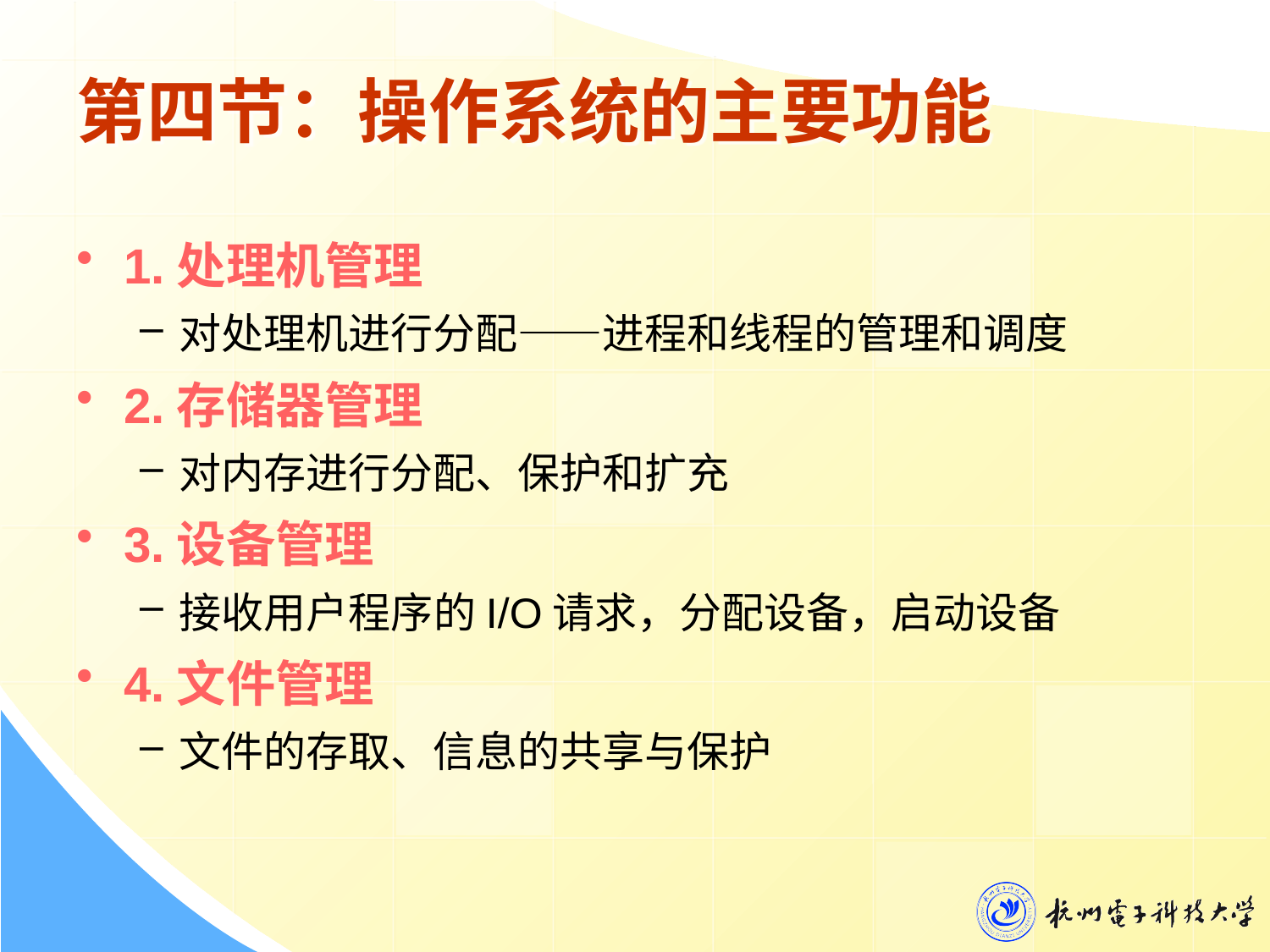

# 第四节：操作系统的主要功能
1.处理机管理
对处理机进行分配——进程和线程的管理和调度
2.存储器管理
对内存进行分配、保护和扩充
3.设备管理
接收用户程序的I/O请求，分配设备，启动设备
4.文件管理
文件的存取、信息的共享与保护